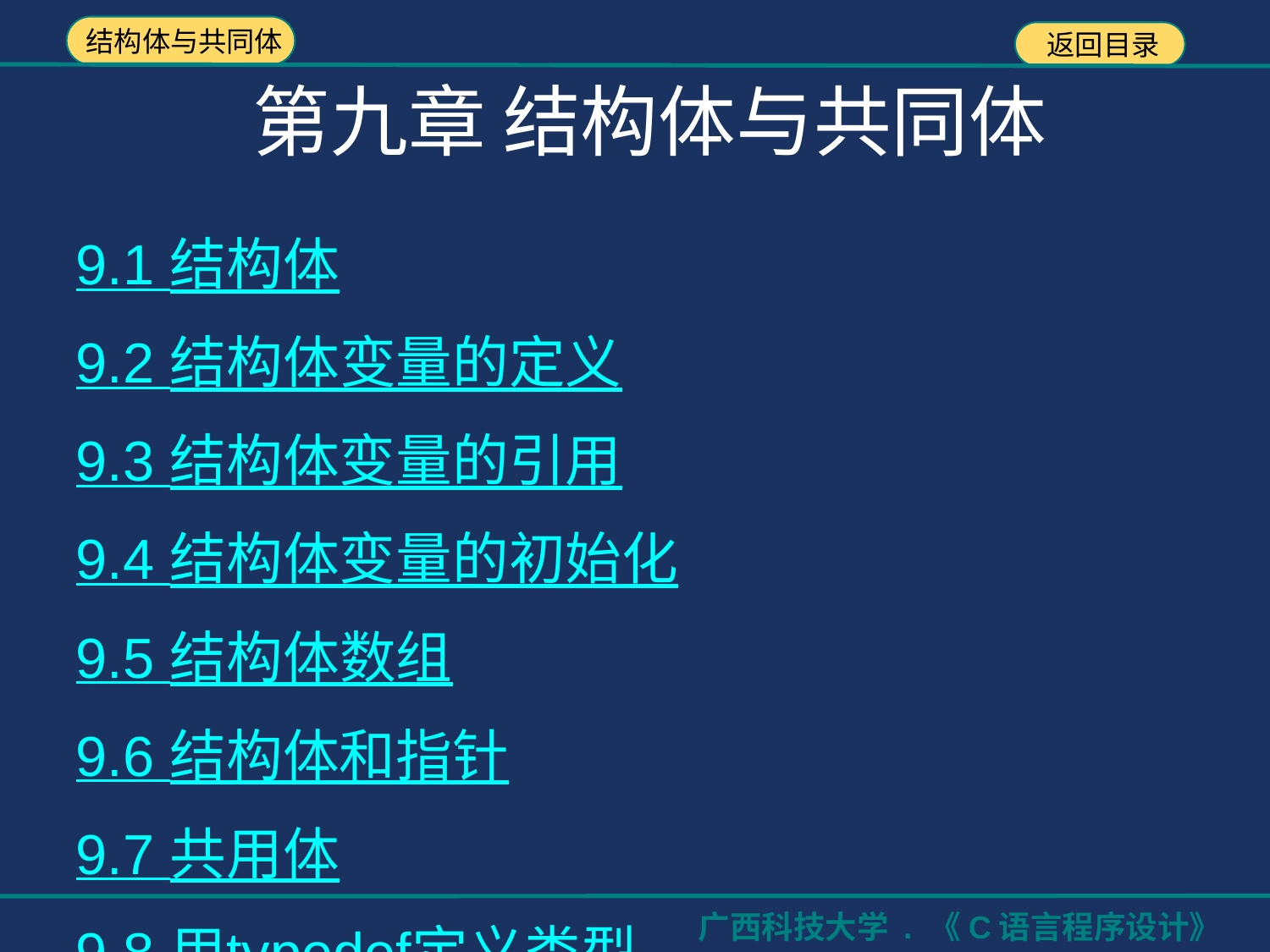

第九章 结构体与共同体
9.1 结构体
9.2 结构体变量的定义
9.3 结构体变量的引用
9.4 结构体变量的初始化
9.5 结构体数组
9.6 结构体和指针
9.7 共用体
9.8 用typedef定义类型